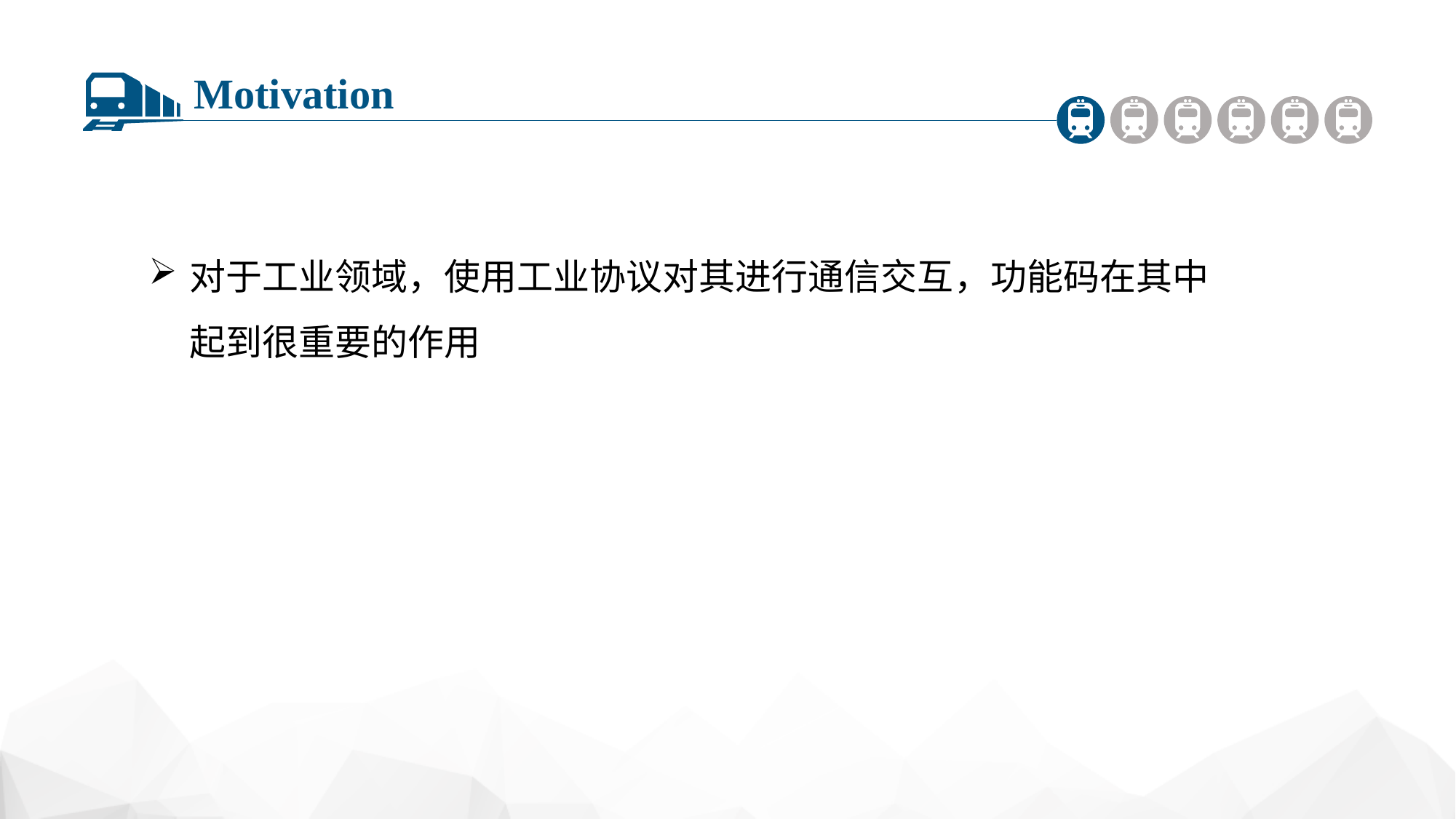

Motivation

对于工业领域，使用工业协议对其进行通信交互，功能码在其中起到很重要的作用